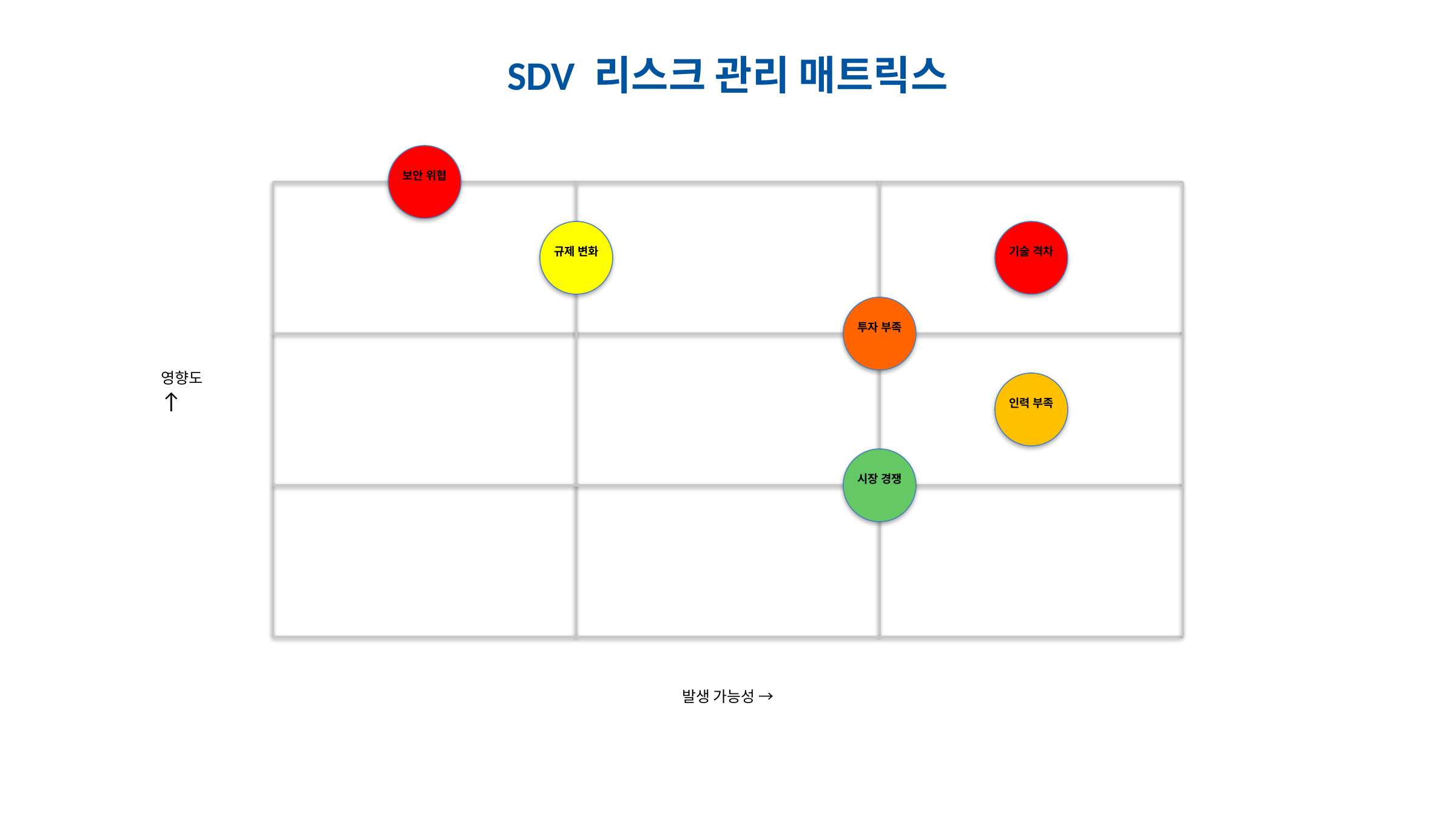

#
SDV 리스크 관리 매트릭스

보안 위협

규제 변화
기술 격차

투자 부족
영향도
↑

인력 부족

시장 경쟁
발생 가능성 →